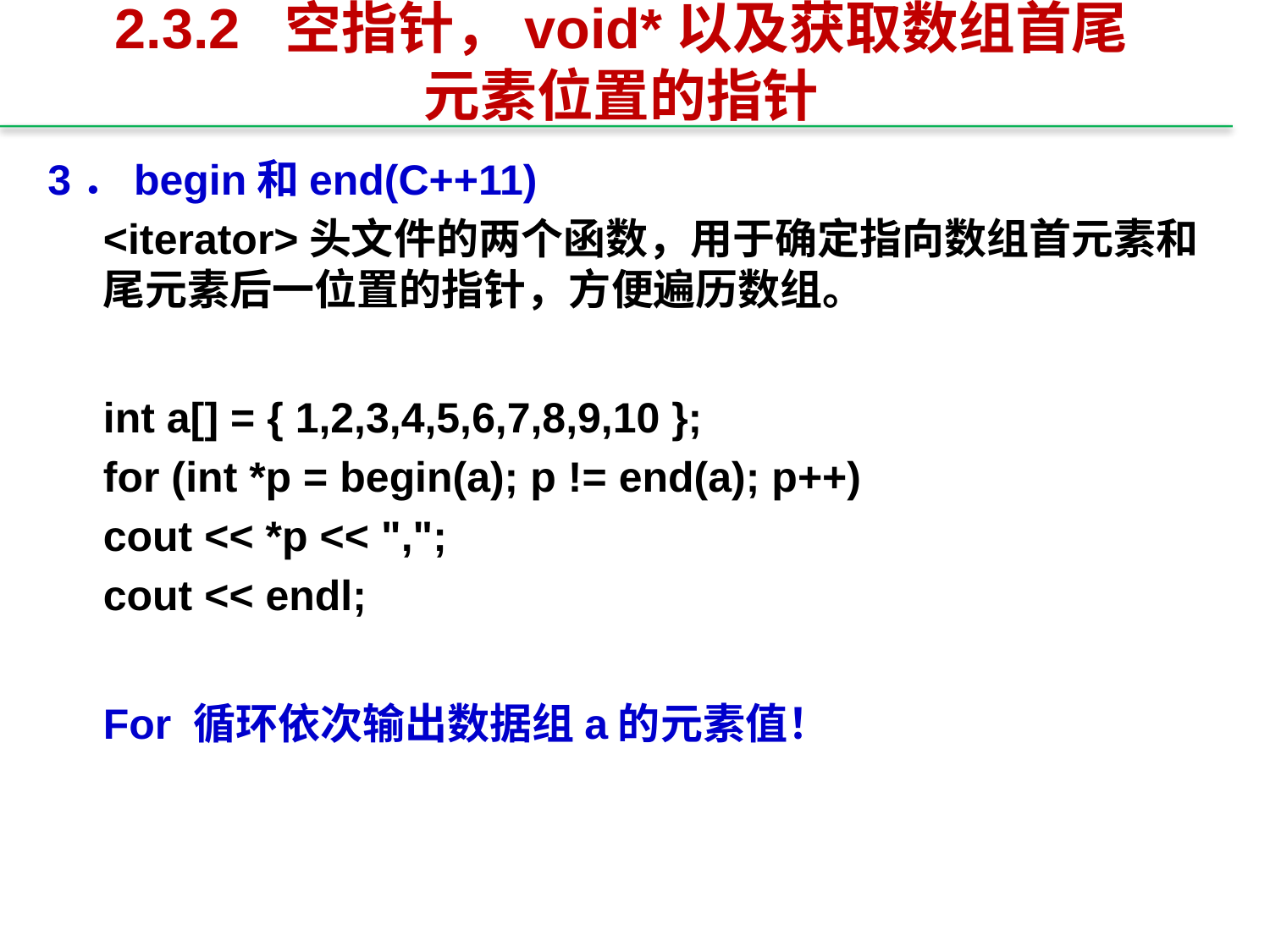

# 2.3.2  空指针，void*以及获取数组首尾元素位置的指针
3．begin和end(C++11)
<iterator>头文件的两个函数，用于确定指向数组首元素和尾元素后一位置的指针，方便遍历数组。

int a[] = { 1,2,3,4,5,6,7,8,9,10 };
for (int *p = begin(a); p != end(a); p++)
cout << *p << ",";
cout << endl;

For 循环依次输出数据组a的元素值！